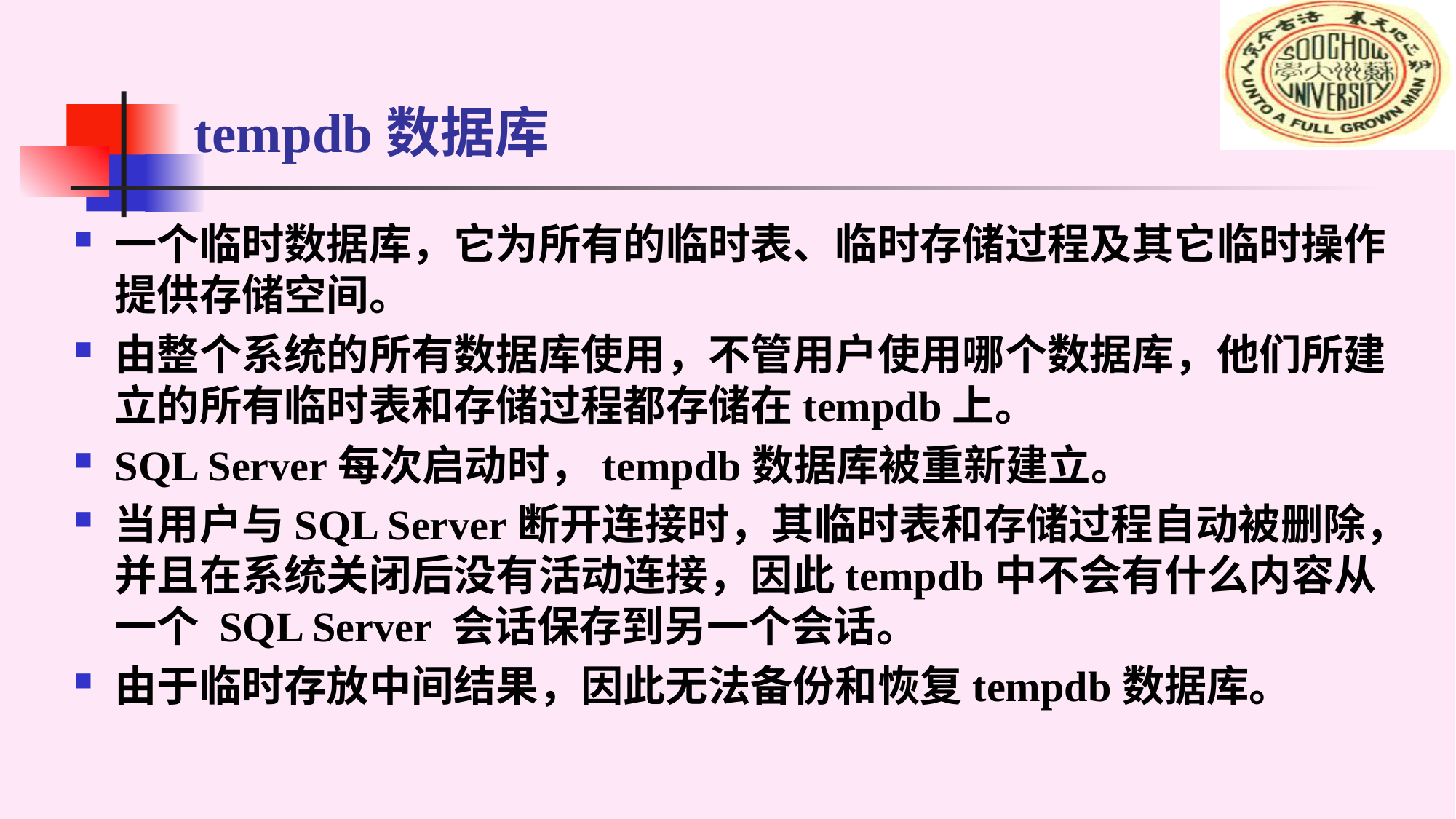

# tempdb数据库
一个临时数据库，它为所有的临时表、临时存储过程及其它临时操作提供存储空间。
由整个系统的所有数据库使用，不管用户使用哪个数据库，他们所建立的所有临时表和存储过程都存储在tempdb上。
SQL Server每次启动时，tempdb数据库被重新建立。
当用户与SQL Server断开连接时，其临时表和存储过程自动被删除，并且在系统关闭后没有活动连接，因此tempdb中不会有什么内容从一个 SQL Server 会话保存到另一个会话。
由于临时存放中间结果，因此无法备份和恢复tempdb数据库。